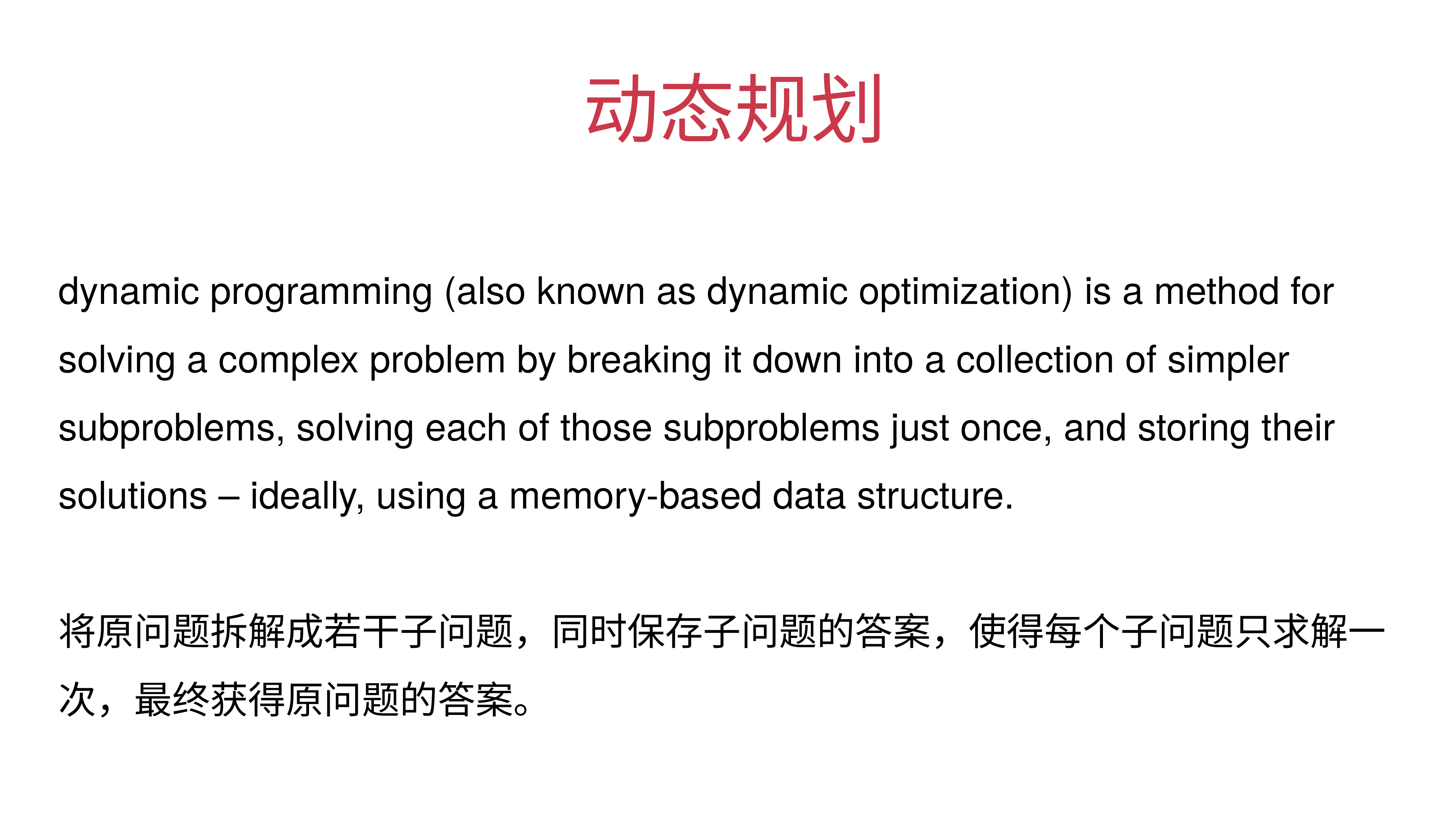

# 动态规划
dynamic programming (also known as dynamic optimization) is a method for solving a complex problem by breaking it down into a collection of simpler subproblems, solving each of those subproblems just once, and storing their solutions – ideally, using a memory-based data structure.

将原问题拆解成若干子问题，同时保存子问题的答案，使得每个子问题只求解一次，最终获得原问题的答案。